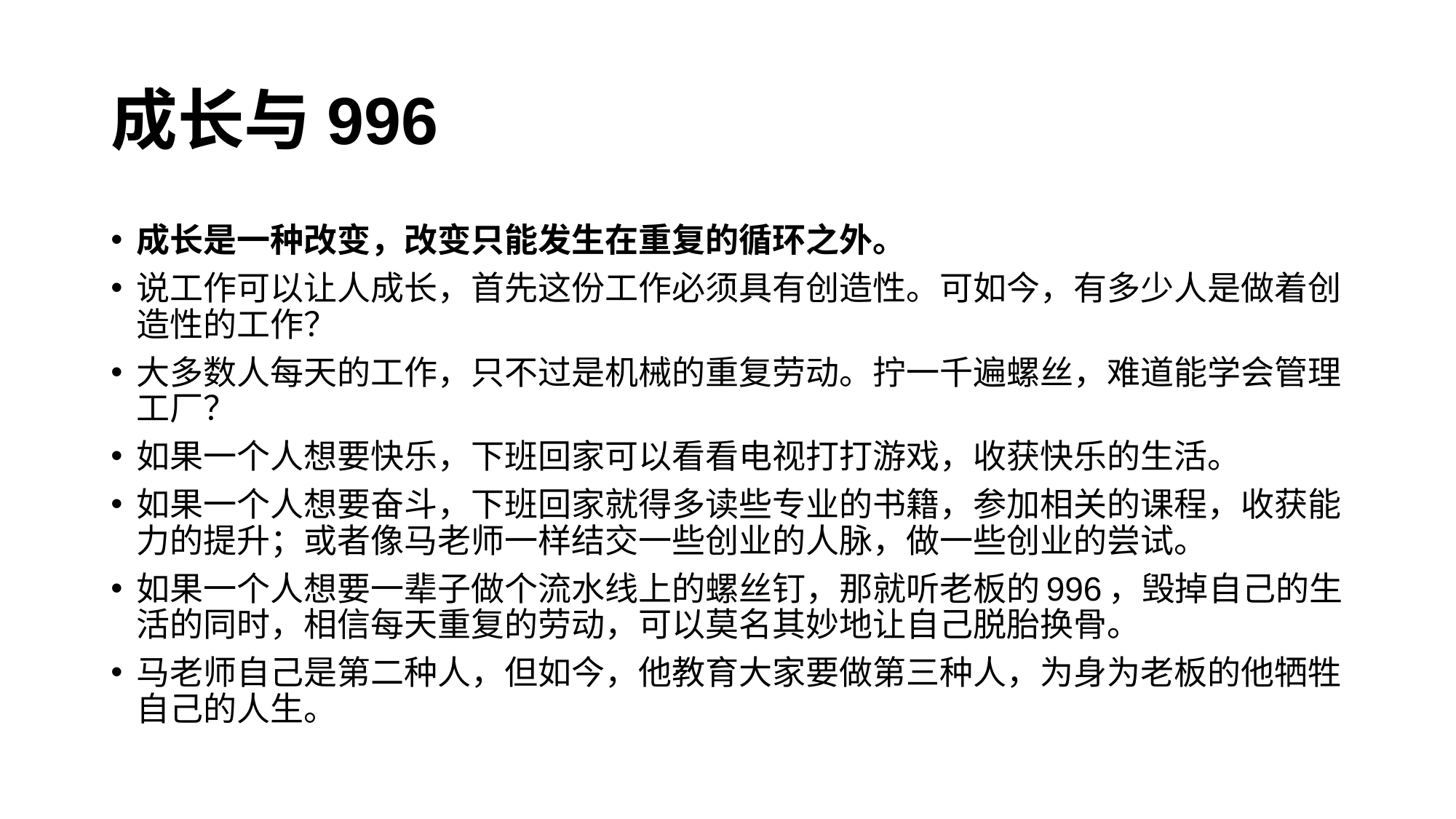

# 成长与996
成长是一种改变，改变只能发生在重复的循环之外。
说工作可以让人成长，首先这份工作必须具有创造性。可如今，有多少人是做着创造性的工作？
大多数人每天的工作，只不过是机械的重复劳动。拧一千遍螺丝，难道能学会管理工厂？
如果一个人想要快乐，下班回家可以看看电视打打游戏，收获快乐的生活。
如果一个人想要奋斗，下班回家就得多读些专业的书籍，参加相关的课程，收获能力的提升；或者像马老师一样结交一些创业的人脉，做一些创业的尝试。
如果一个人想要一辈子做个流水线上的螺丝钉，那就听老板的996，毁掉自己的生活的同时，相信每天重复的劳动，可以莫名其妙地让自己脱胎换骨。
马老师自己是第二种人，但如今，他教育大家要做第三种人，为身为老板的他牺牲自己的人生。